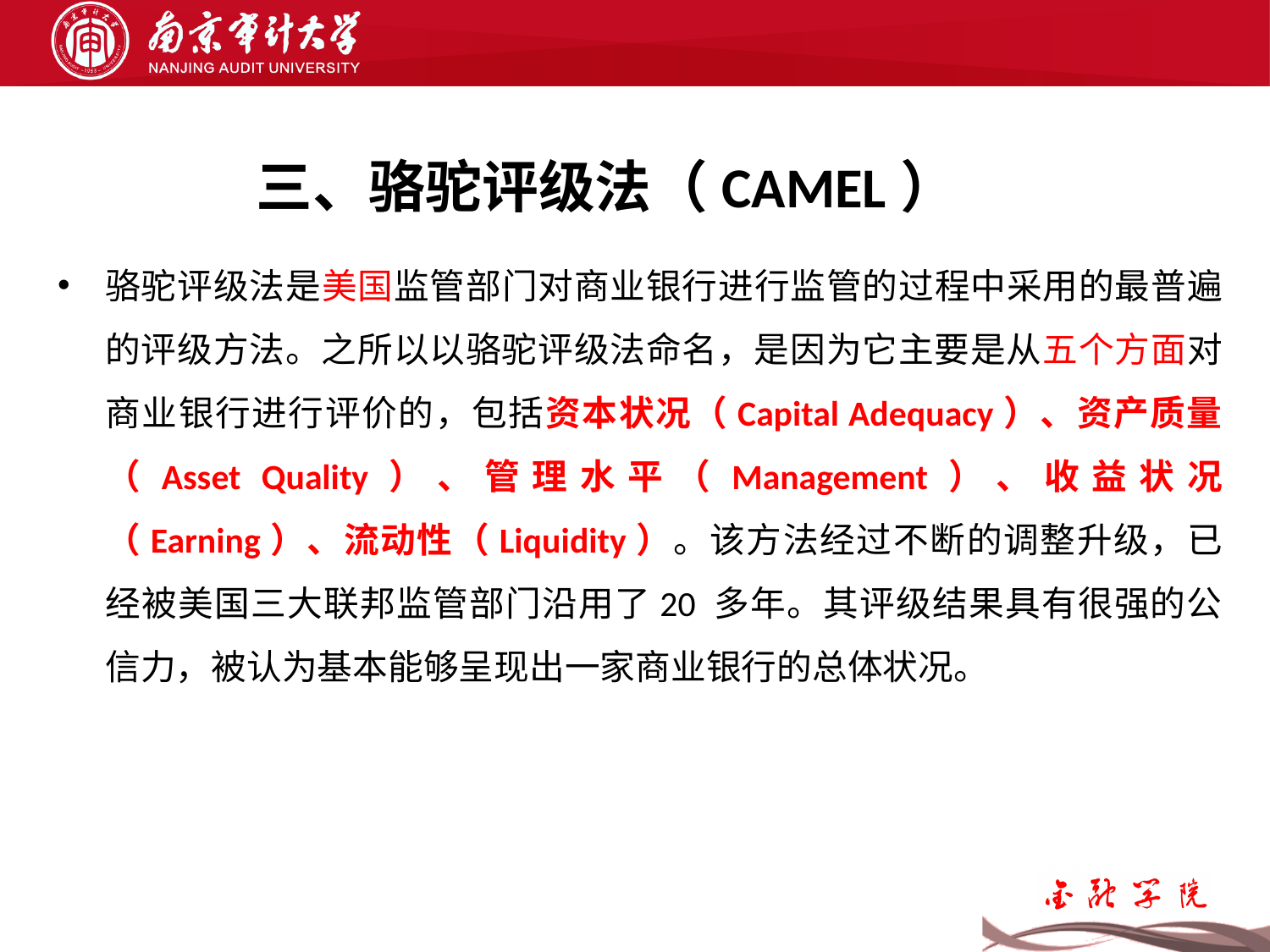

# 三、骆驼评级法（CAMEL）
骆驼评级法是美国监管部门对商业银行进行监管的过程中采用的最普遍的评级方法。之所以以骆驼评级法命名，是因为它主要是从五个方面对商业银行进行评价的，包括资本状况（Capital Adequacy）、资产质量（Asset Quality）、管理水平（Management）、收益状况（Earning）、流动性（Liquidity）。该方法经过不断的调整升级，已经被美国三大联邦监管部门沿用了20 多年。其评级结果具有很强的公信力，被认为基本能够呈现出一家商业银行的总体状况。